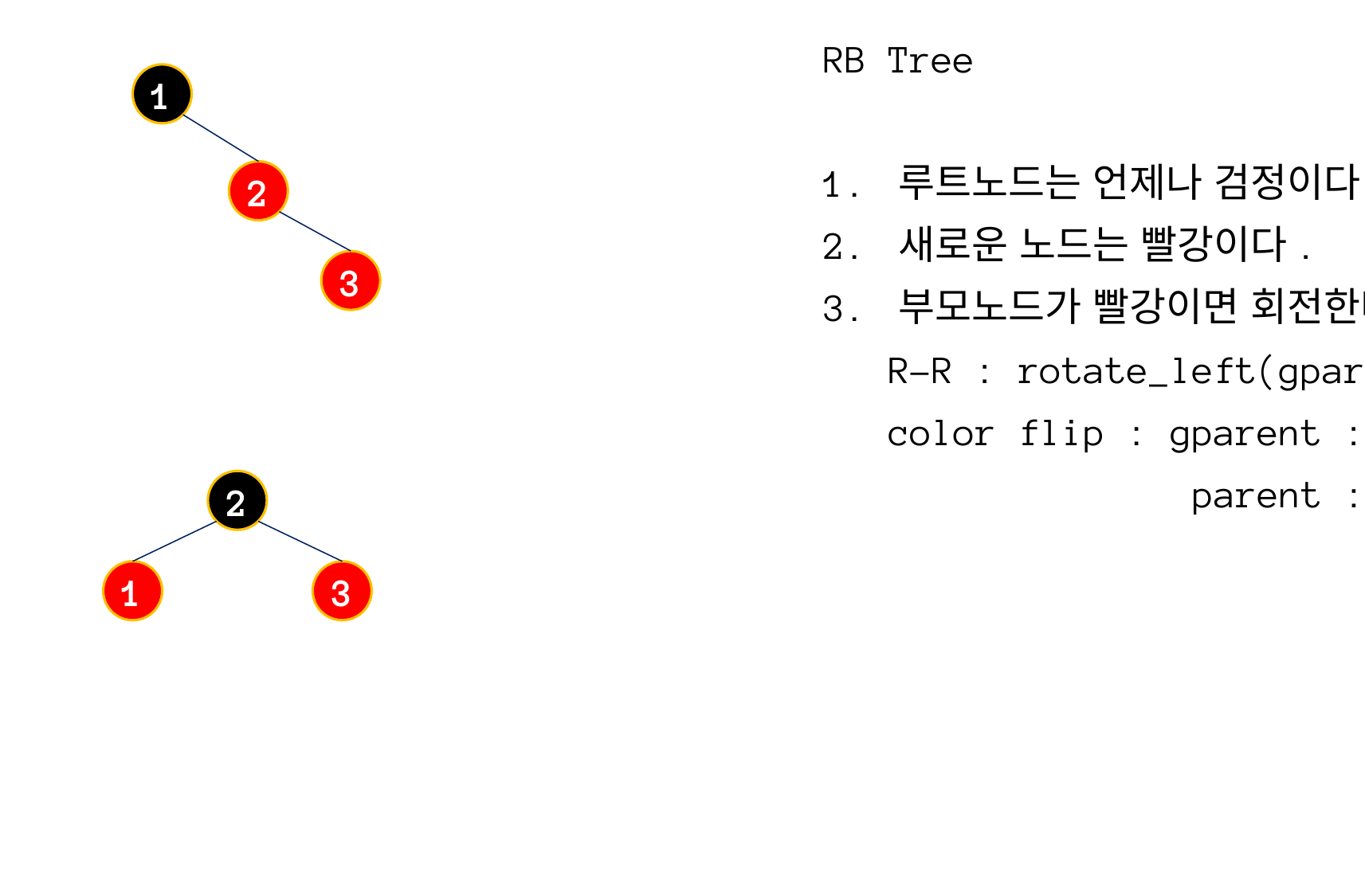

RB Tree

1. 루트노드는 언제나 검정이다.
2. 새로운 노드는 빨강이다.
3. 부모노드가 빨강이면 회전한다.
   R-R : rotate_left(gparent)
   color flip : gparent : red
                 parent : black
1
2
3
2
1
3